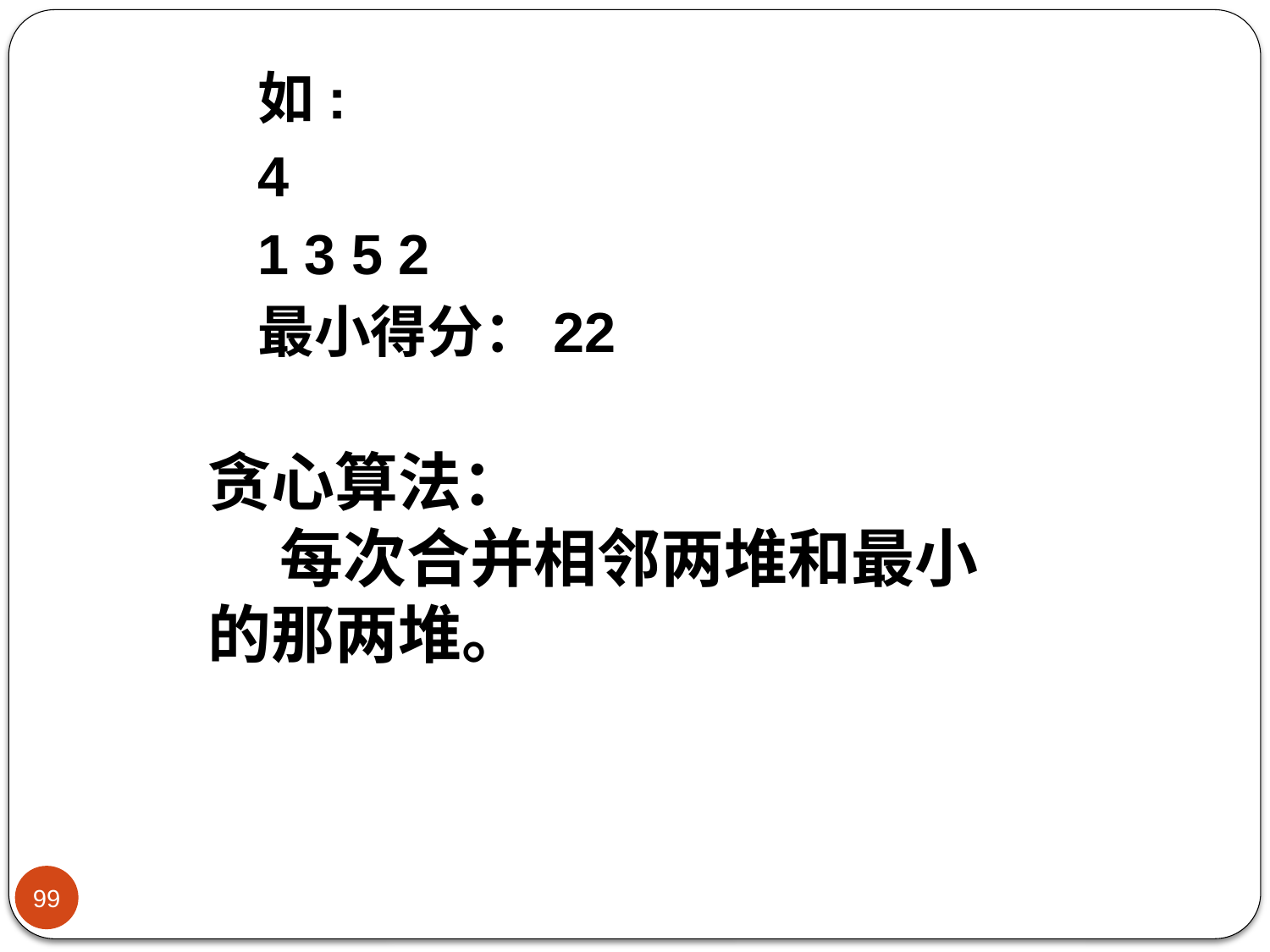

如:
4
1 3 5 2
最小得分：22
贪心算法：
    每次合并相邻两堆和最小的那两堆。
99